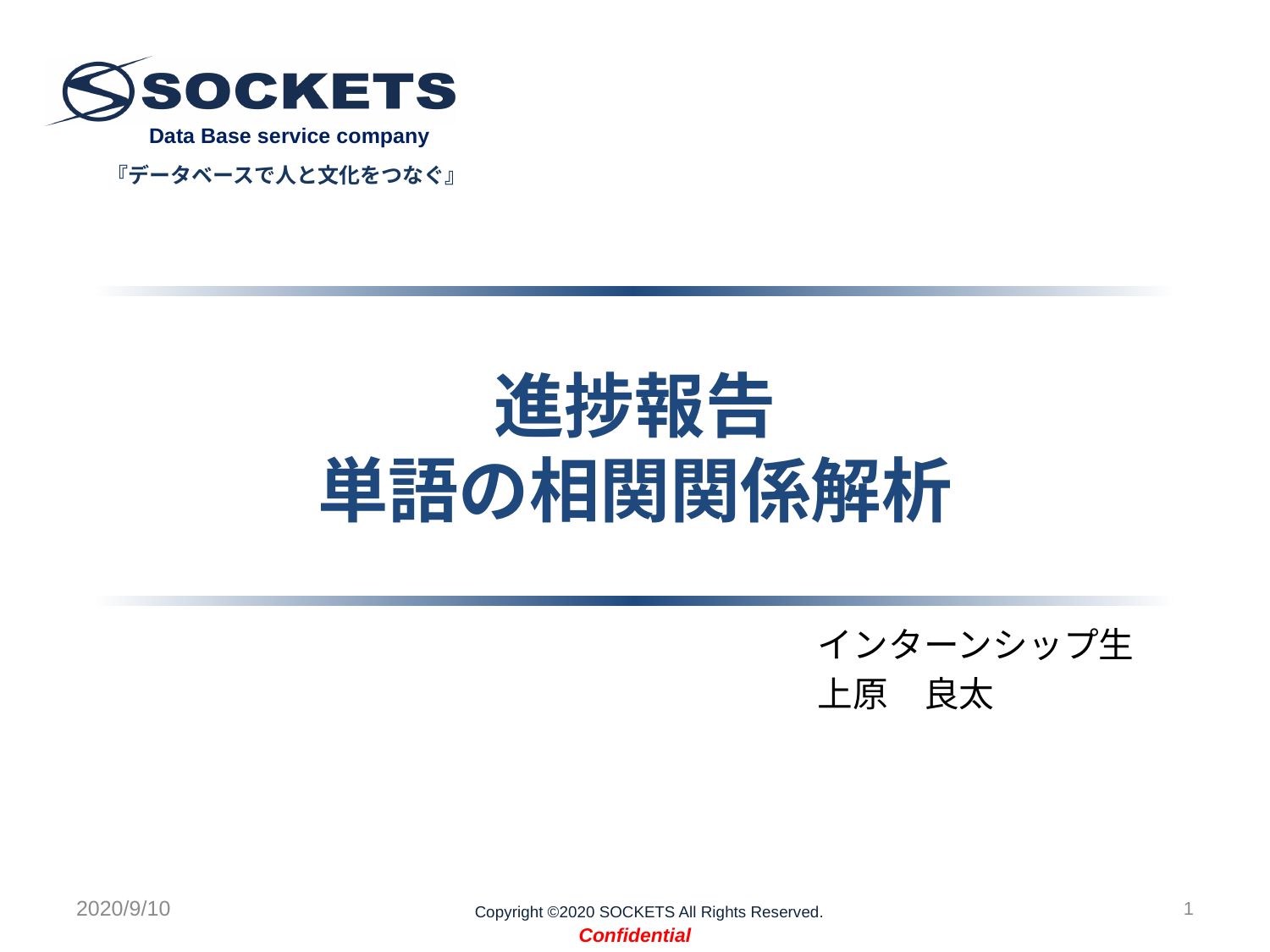

# 進捗報告 単語の相関関係解析
インターンシップ生
上原　良太
2020/9/10
1
Copyright ©2020 SOCKETS All Rights Reserved.